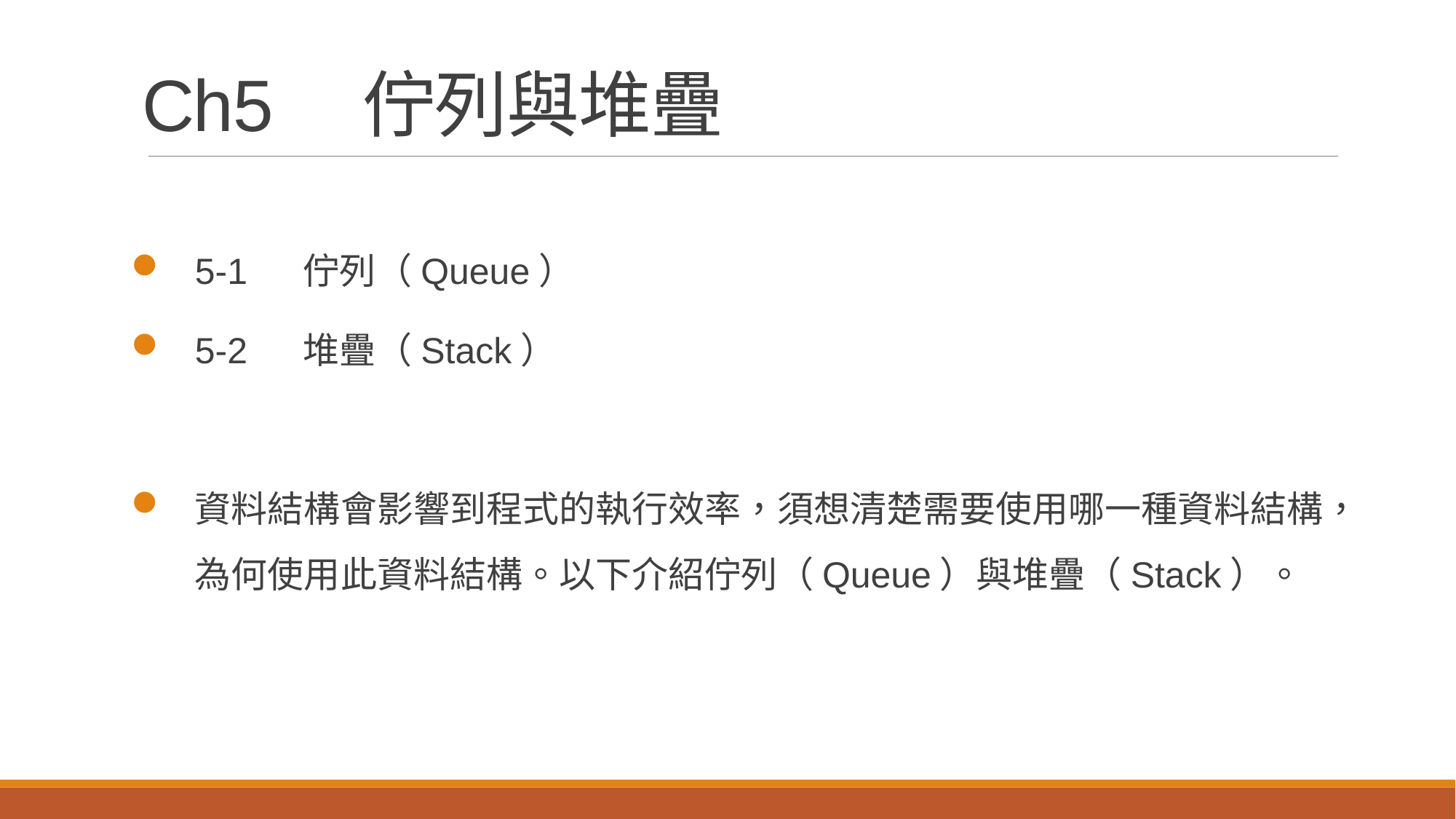

# Ch5　佇列與堆疊

5-1 　佇列（Queue）
5-2 　堆疊（Stack）

資料結構會影響到程式的執行效率，須想清楚需要使用哪一種資料結構，為何使用此資料結構。以下介紹佇列（Queue）與堆疊（Stack）。